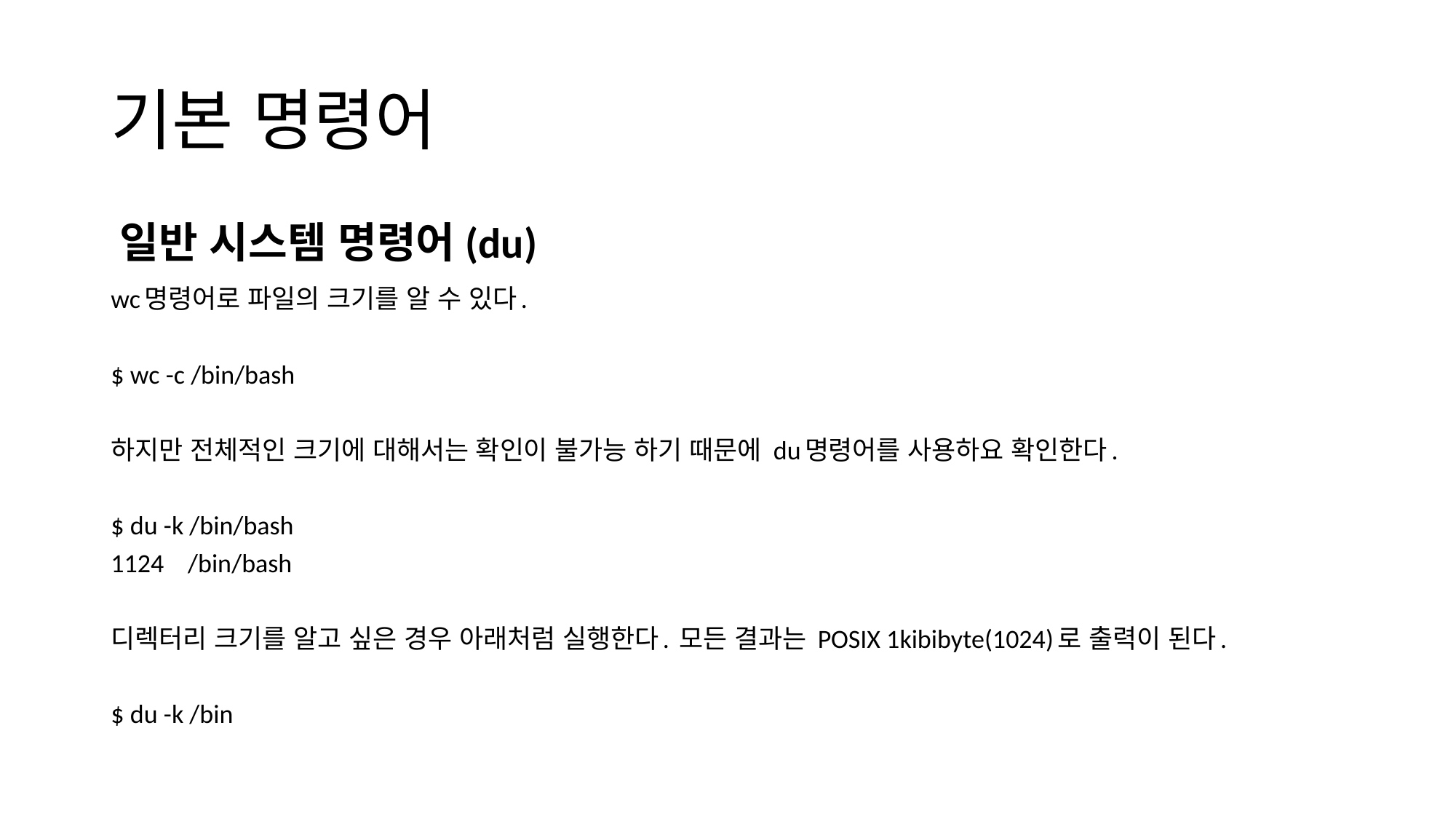

# 기본 명령어
일반 시스템 명령어(du)
wc명령어로 파일의 크기를 알 수 있다.

$ wc -c /bin/bash

하지만 전체적인 크기에 대해서는 확인이 불가능 하기 때문에 du명령어를 사용하요 확인한다.

$ du -k /bin/bash
1124    /bin/bash

디렉터리 크기를 알고 싶은 경우 아래처럼 실행한다. 모든 결과는 POSIX 1kibibyte(1024)로 출력이 된다.

$ du -k /bin